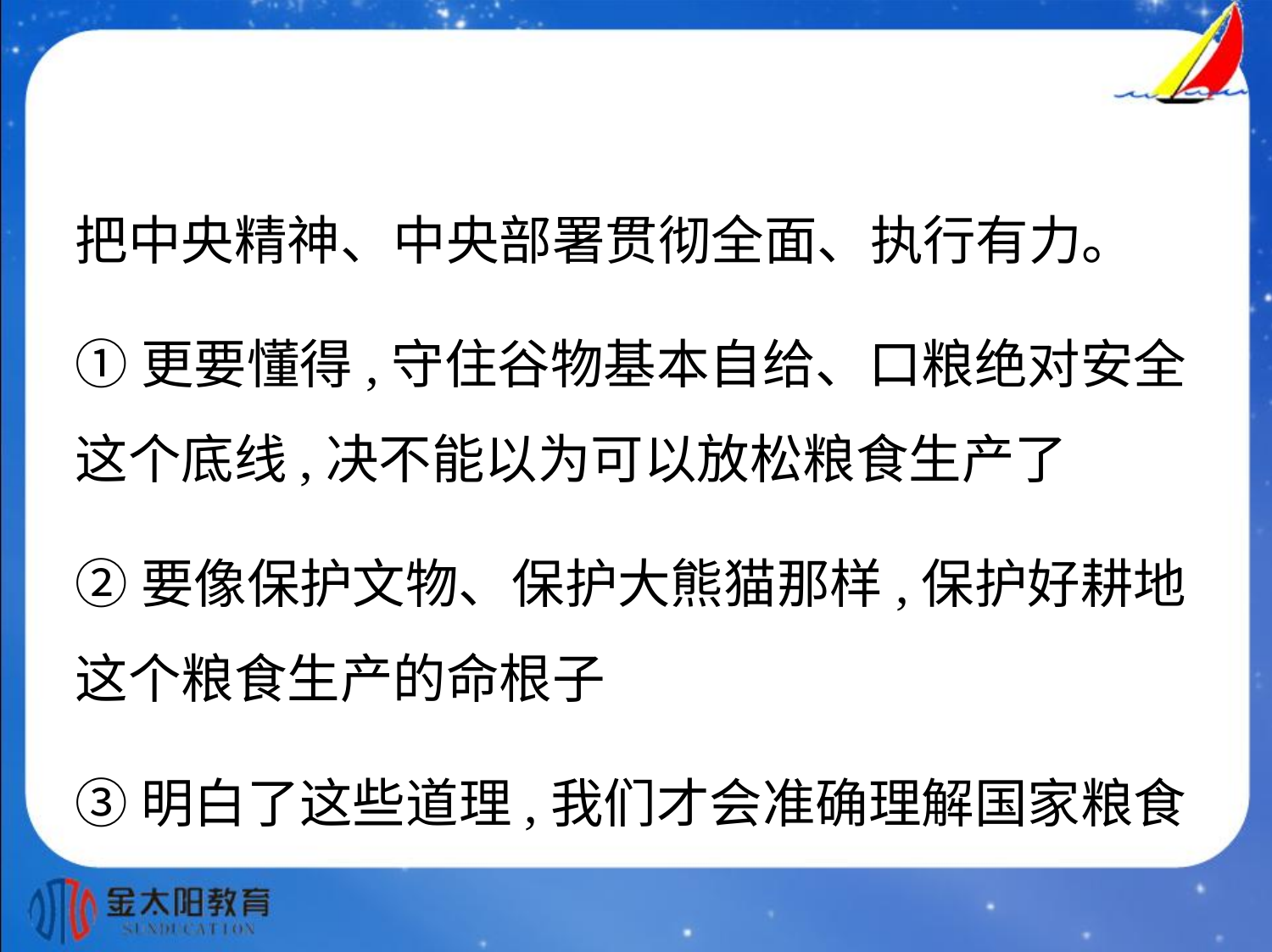

把中央精神、中央部署贯彻全面、执行有力。
①更要懂得,守住谷物基本自给、口粮绝对安全
这个底线,决不能以为可以放松粮食生产了
②要像保护文物、保护大熊猫那样,保护好耕地
这个粮食生产的命根子
③明白了这些道理,我们才会准确理解国家粮食